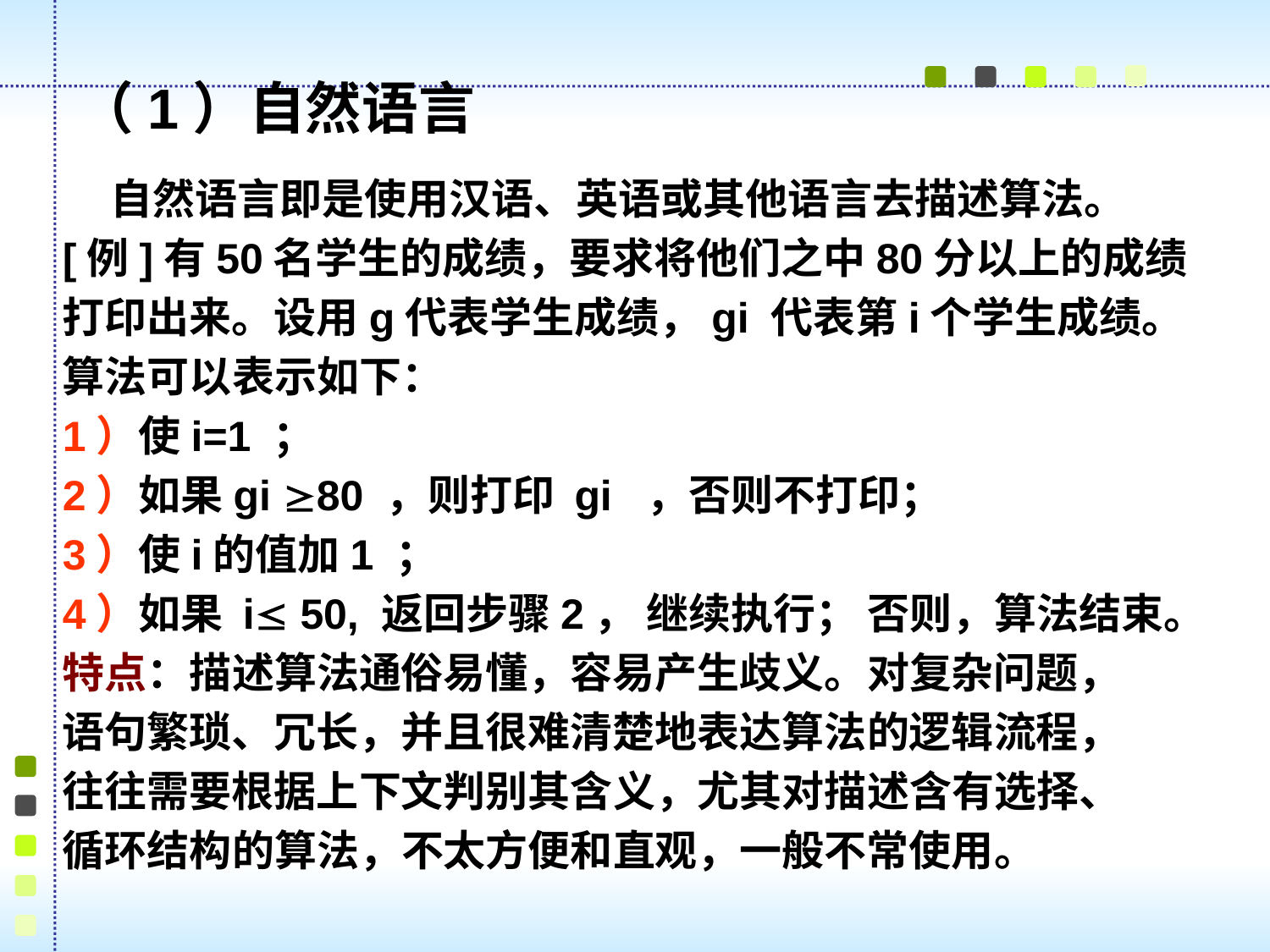

（1）自然语言
    自然语言即是使用汉语、英语或其他语言去描述算法。
[例]有50名学生的成绩，要求将他们之中80分以上的成绩
打印出来。设用g代表学生成绩，gi 代表第i个学生成绩。
算法可以表示如下：
1）使i=1 ；
2）如果gi ≥80 ，则打印 gi  ，否则不打印；
3）使i的值加1 ；
4）如果 i≤ 50, 返回步骤2， 继续执行； 否则，算法结束。
特点：描述算法通俗易懂，容易产生歧义。对复杂问题，
语句繁琐、冗长，并且很难清楚地表达算法的逻辑流程，
往往需要根据上下文判别其含义，尤其对描述含有选择、
循环结构的算法，不太方便和直观，一般不常使用。